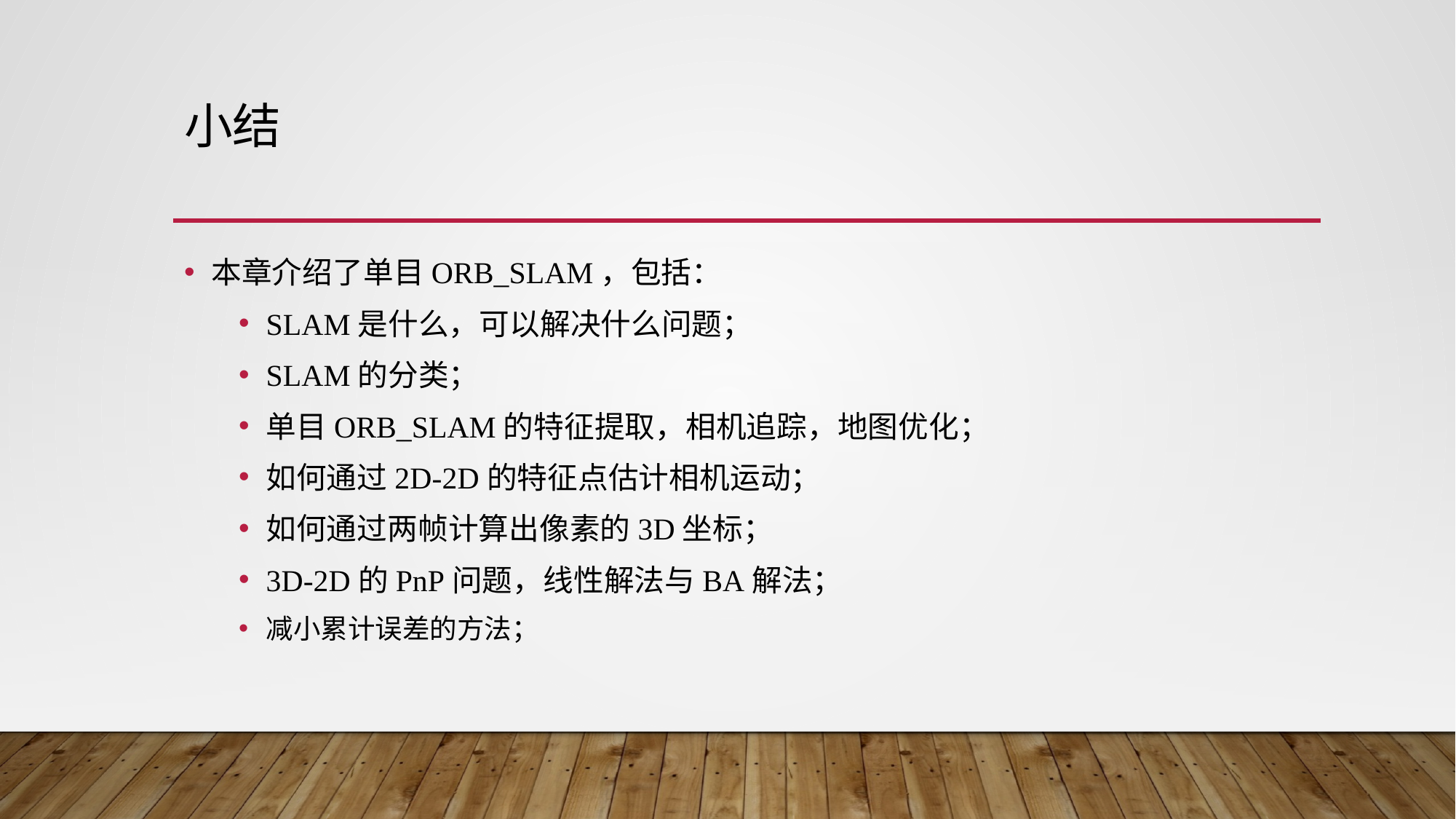

18
# 小结
本章介绍了单目ORB_SLAM，包括：
SLAM是什么，可以解决什么问题；
SLAM的分类；
单目ORB_SLAM的特征提取，相机追踪，地图优化；
如何通过2D-2D的特征点估计相机运动；
如何通过两帧计算出像素的3D坐标；
3D-2D的PnP问题，线性解法与BA解法；
减小累计误差的方法；